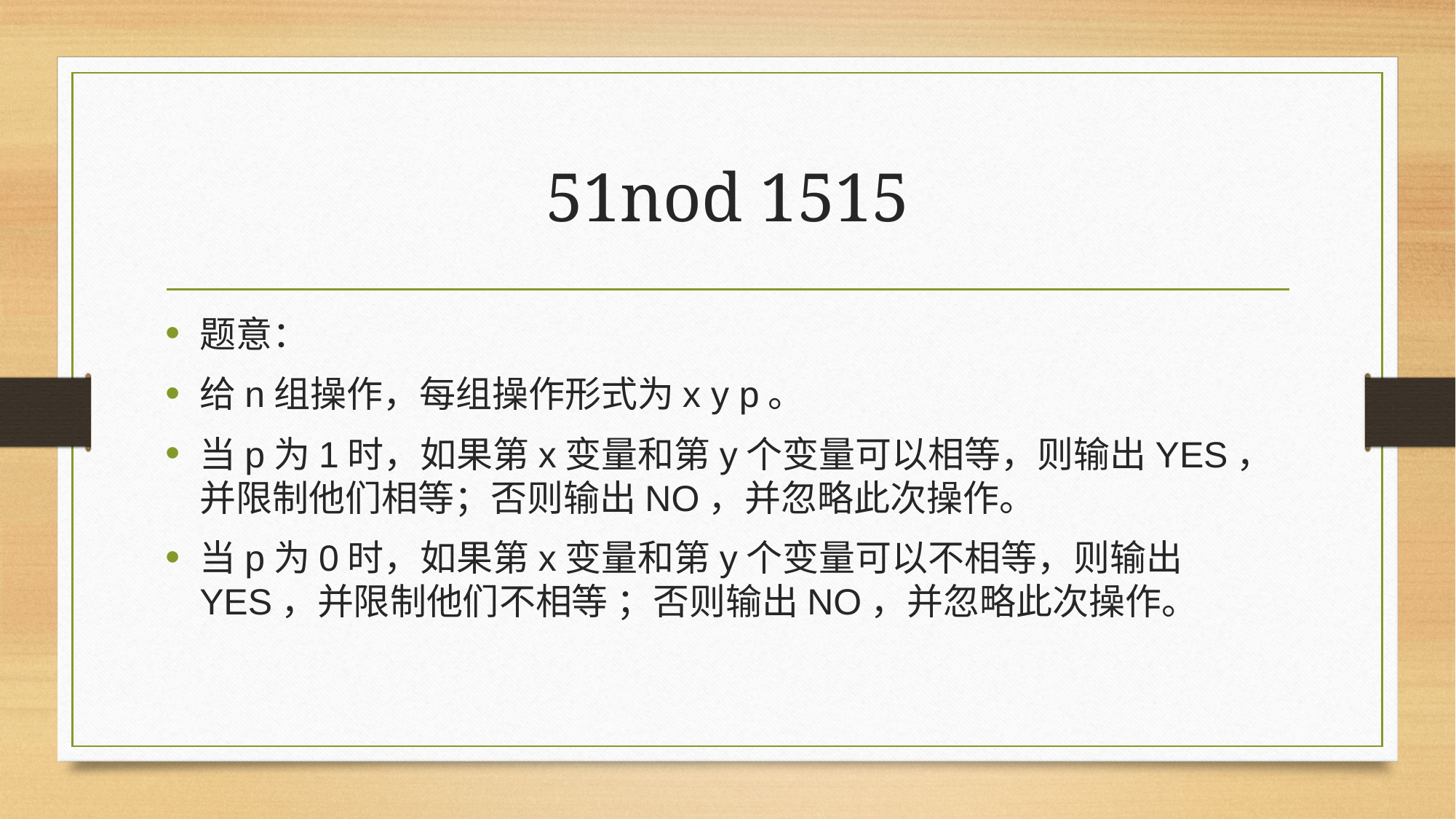

# 51nod 1515
题意：
给n组操作，每组操作形式为x y p。
当p为1时，如果第x变量和第y个变量可以相等，则输出YES，并限制他们相等；否则输出NO，并忽略此次操作。
当p为0时，如果第x变量和第y个变量可以不相等，则输出YES，并限制他们不相等 ；否则输出NO，并忽略此次操作。